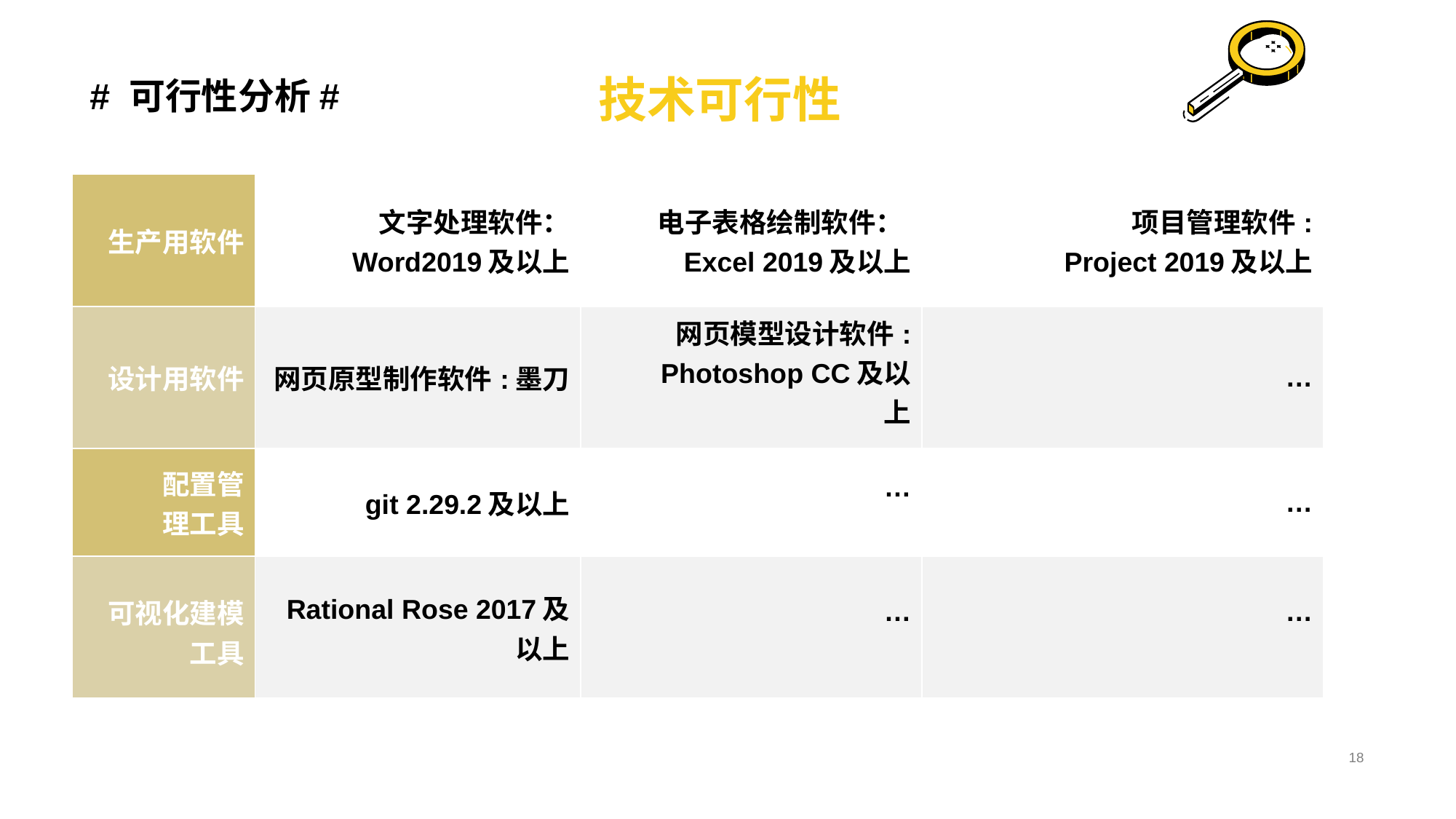

# 可行性分析#

# 技术可行性
| 生产用软件 | 文字处理软件： Word2019及以上 | 电子表格绘制软件：Excel 2019及以上 | 项目管理软件: Project 2019及以上 |
| --- | --- | --- | --- |
| 设计用软件 | 网页原型制作软件:墨刀 | 网页模型设计软件: Photoshop CC及以上 | … |
| 配置管理工具 | git 2.29.2及以上 | … | … |
| 可视化建模工具 | Rational Rose 2017及以上 | … | … |
18